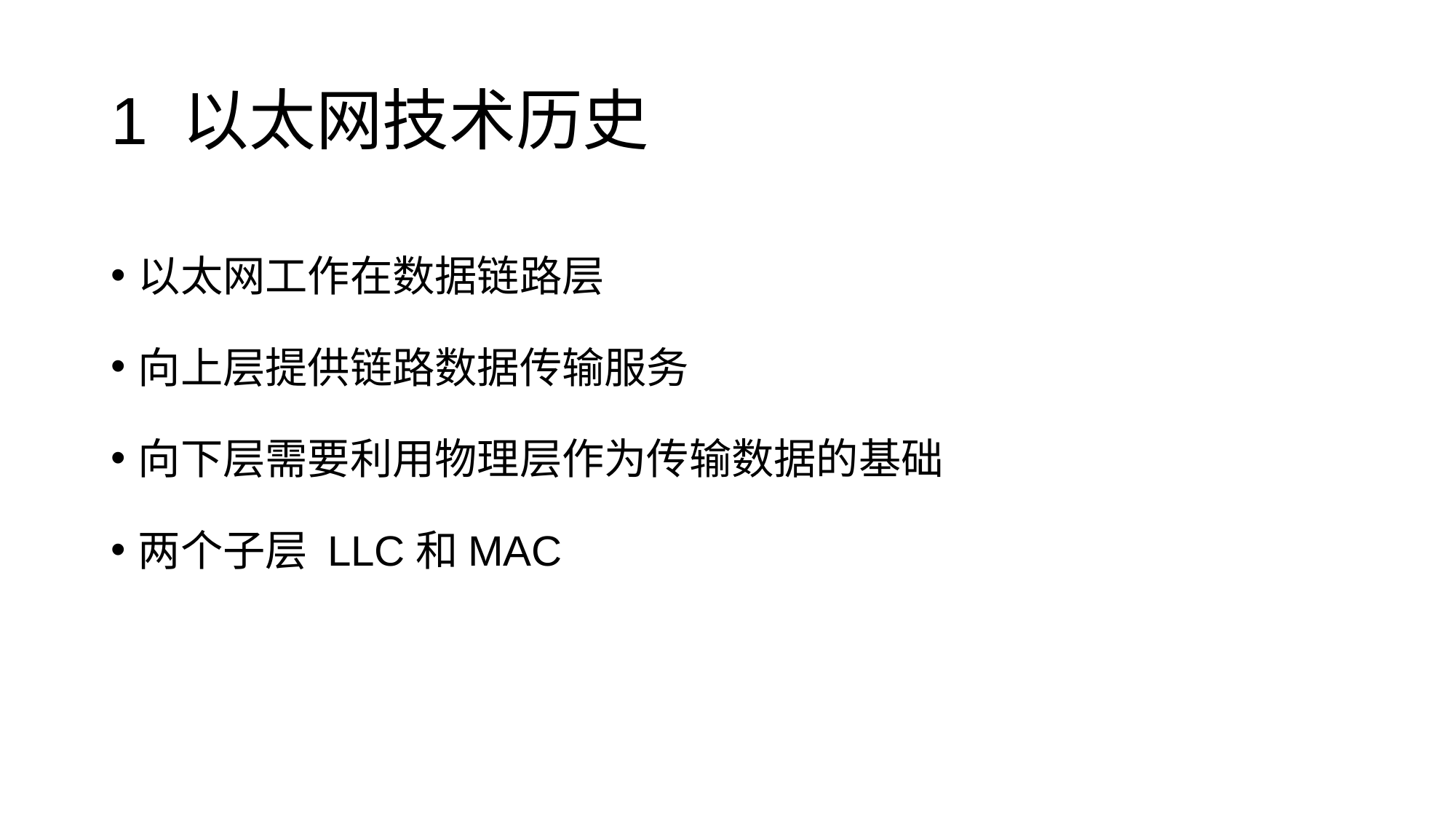

# 1 以太网技术历史
以太网工作在数据链路层
向上层提供链路数据传输服务
向下层需要利用物理层作为传输数据的基础
两个子层 LLC和MAC